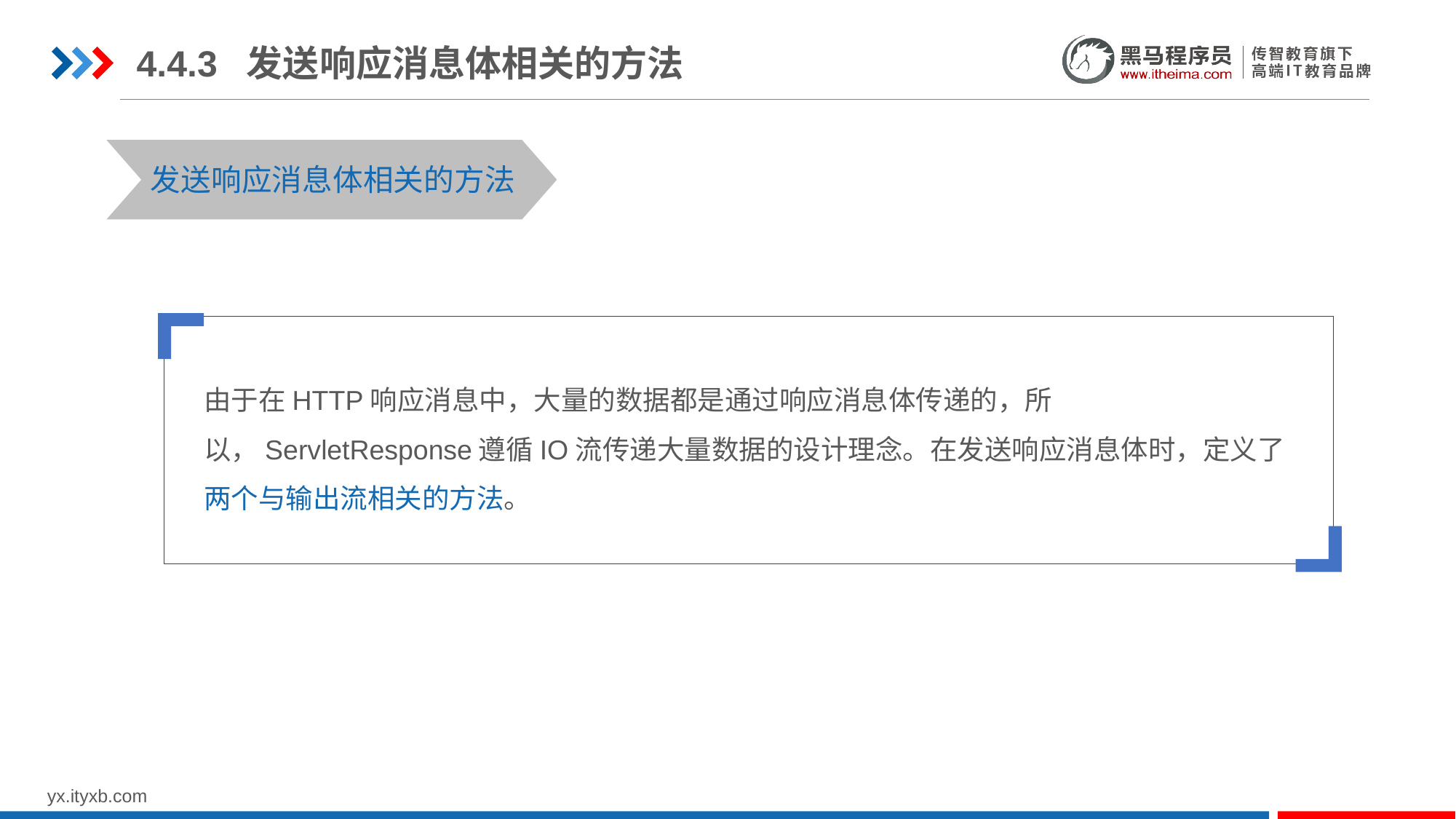

4.4.3  发送响应消息体相关的方法

发送响应消息体相关的方法

由于在HTTP响应消息中，大量的数据都是通过响应消息体传递的，所以，ServletResponse遵循IO流传递大量数据的设计理念。在发送响应消息体时，定义了两个与输出流相关的方法。